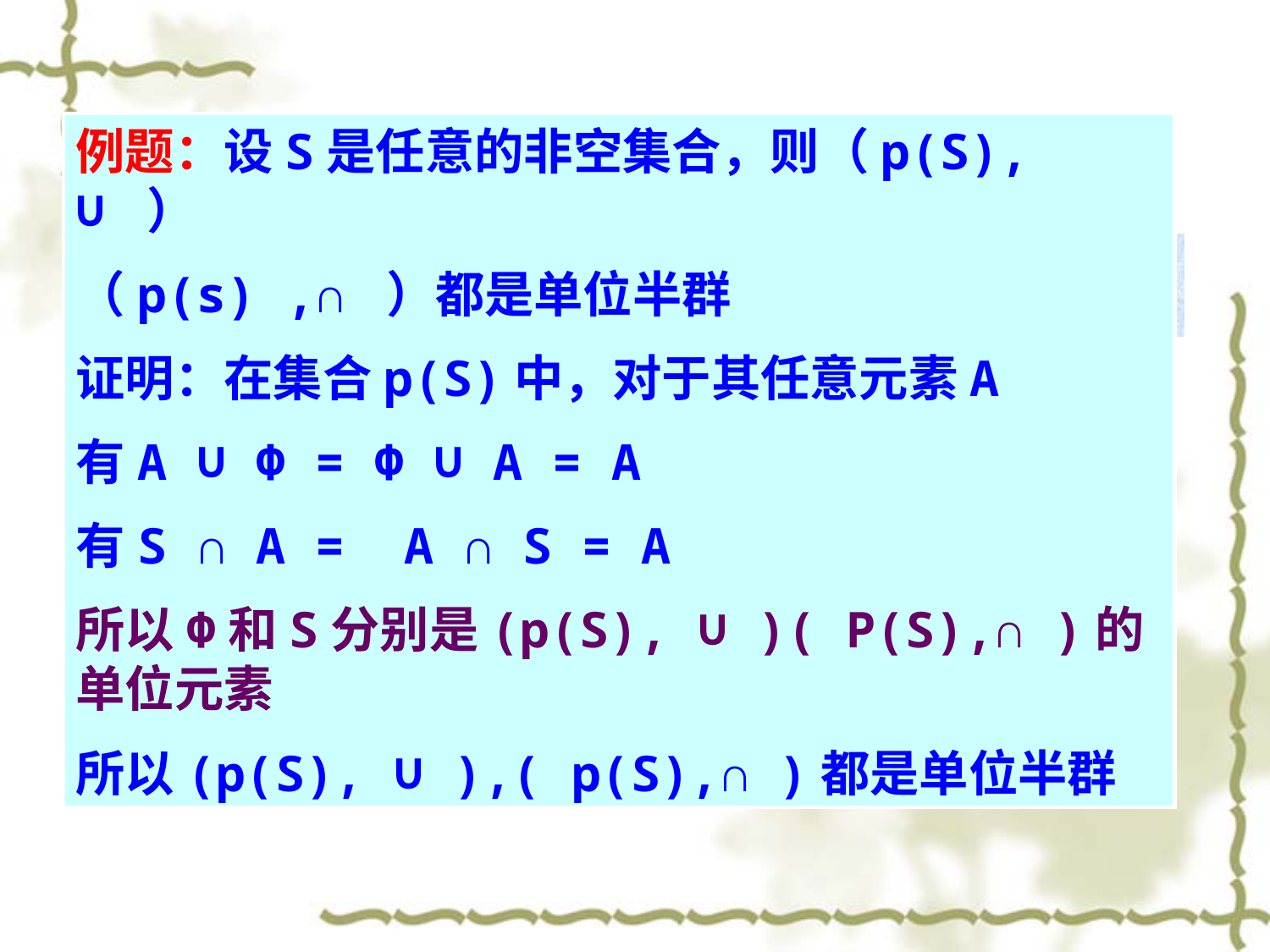

例题：设S是任意的非空集合，则（p(S), ∪ ）
（p(s) ,∩ ）都是单位半群
证明：在集合p(S)中，对于其任意元素A
有A ∪ Ф = Ф ∪ A = A
有S ∩ A =  A ∩ S = A
所以Ф和S分别是(p(S), ∪ )( P(S),∩ )的单位元素
所以(p(S), ∪ ),( p(S),∩ )都是单位半群
所有的半群都是单元半群？
如({2，3，4，… }, ×), 满足结合律，但没有单位元